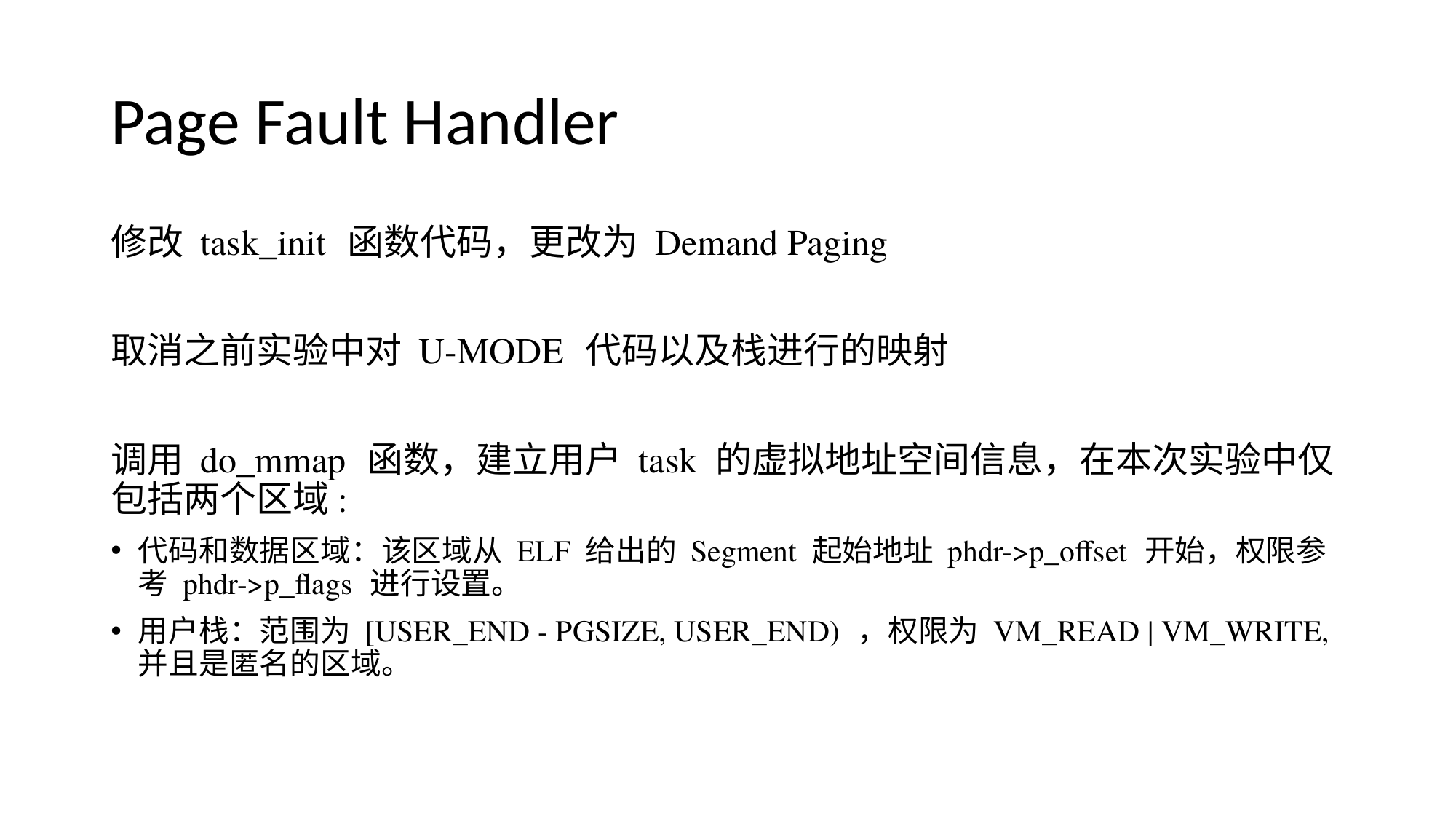

# Page Fault Handler
修改 task_init 函数代码，更改为 Demand Paging

取消之前实验中对 U-MODE 代码以及栈进行的映射

调用 do_mmap 函数，建立用户 task 的虚拟地址空间信息，在本次实验中仅包括两个区域:
代码和数据区域：该区域从 ELF 给出的 Segment 起始地址 phdr->p_offset 开始，权限参考 phdr->p_flags 进行设置。
用户栈：范围为 [USER_END - PGSIZE, USER_END) ，权限为 VM_READ | VM_WRITE, 并且是匿名的区域。